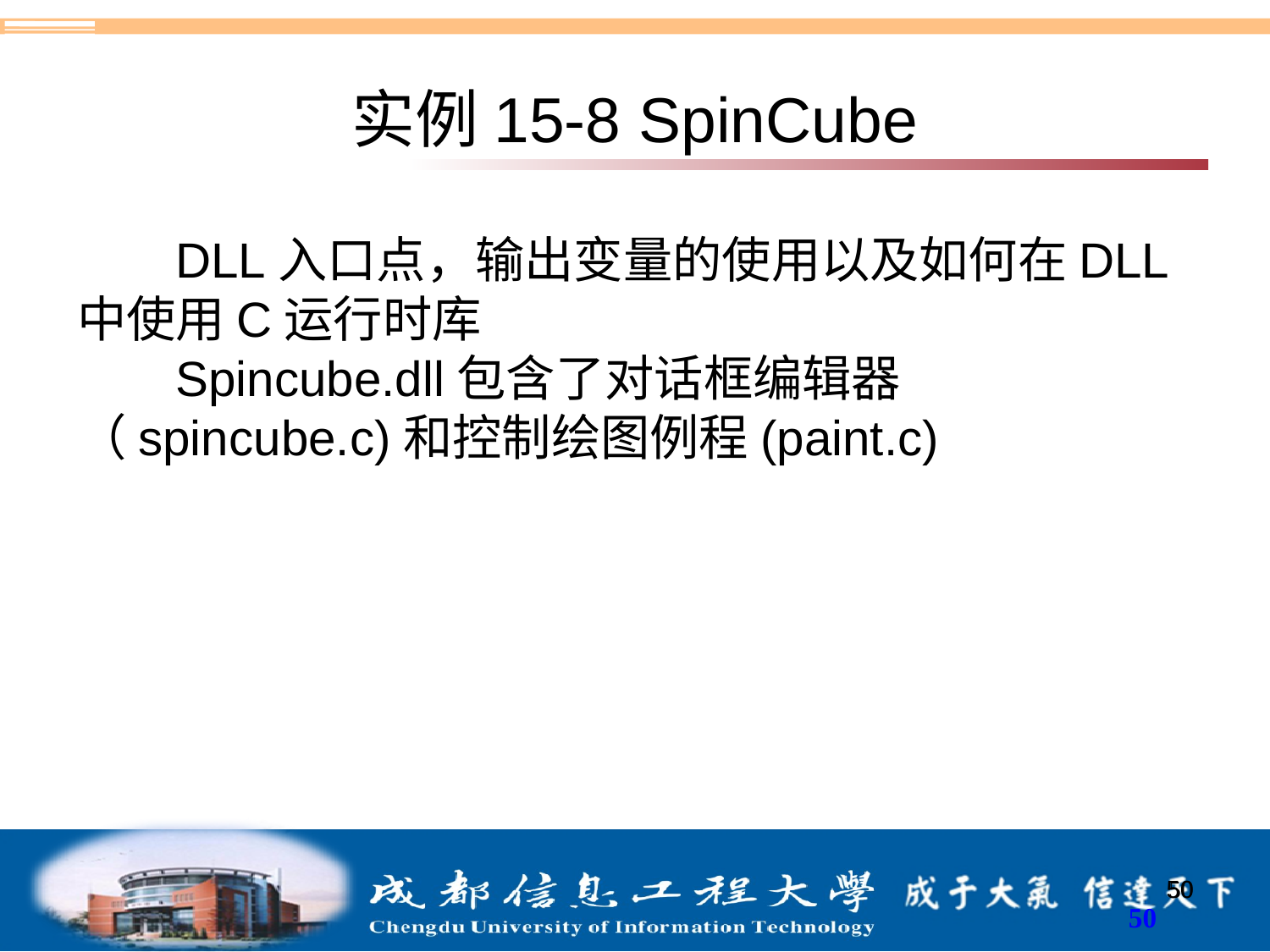

# 实例15-8 SpinCube
DLL入口点，输出变量的使用以及如何在DLL中使用C运行时库
Spincube.dll包含了对话框编辑器（spincube.c)和控制绘图例程(paint.c)
50